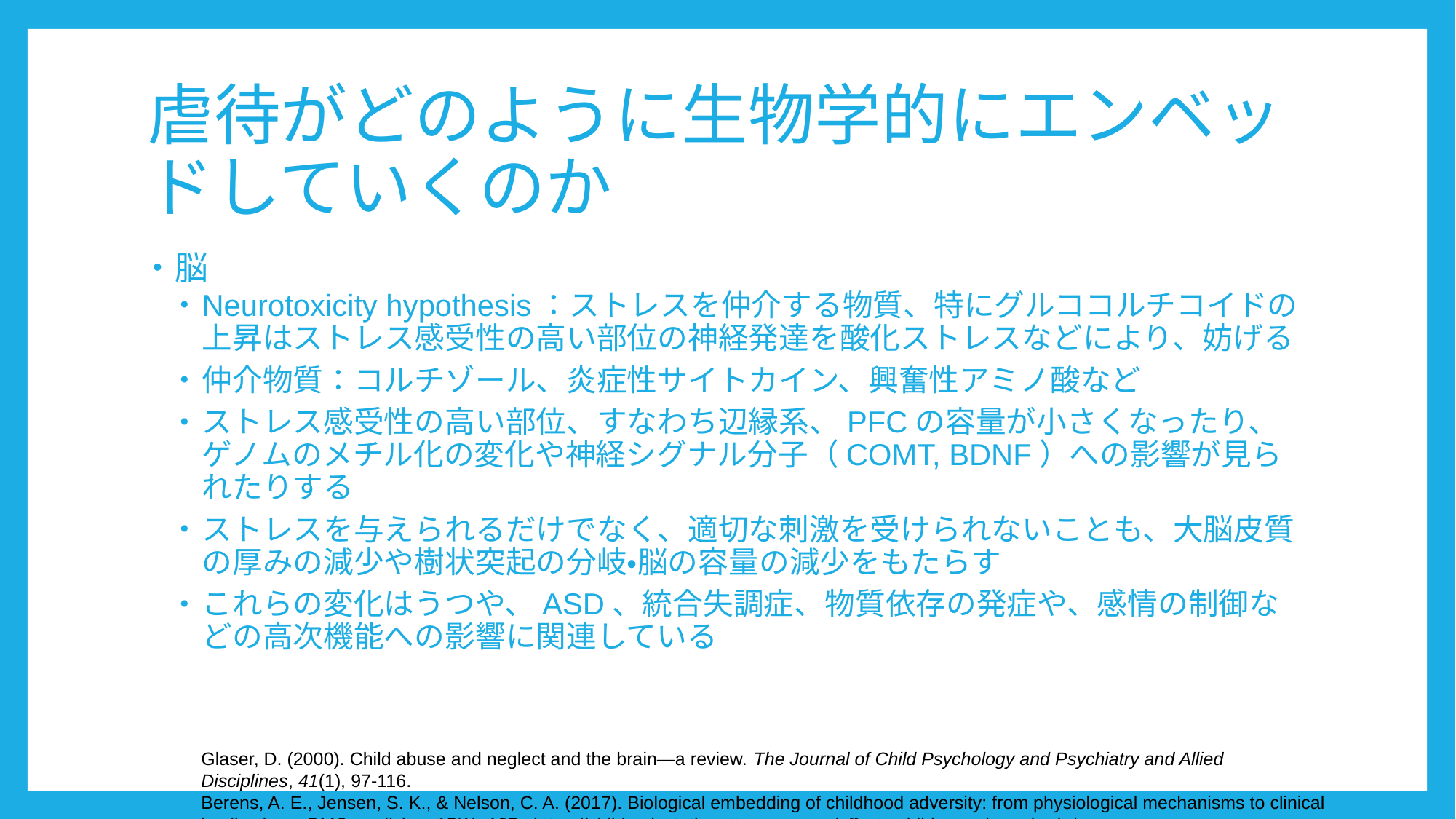

# 虐待がどのように生物学的にエンベッドしていくのか
脳
Neurotoxicity hypothesis：ストレスを仲介する物質、特にグルココルチコイドの上昇はストレス感受性の高い部位の神経発達を酸化ストレスなどにより、妨げる
仲介物質：コルチゾール、炎症性サイトカイン、興奮性アミノ酸など
ストレス感受性の高い部位、すなわち辺縁系、PFCの容量が小さくなったり、ゲノムのメチル化の変化や神経シグナル分子（COMT, BDNF）への影響が見られたりする
ストレスを与えられるだけでなく、適切な刺激を受けられないことも、大脳皮質の厚みの減少や樹状突起の分岐・脳の容量の減少をもたらす
これらの変化はうつや、ASD、統合失調症、物質依存の発症や、感情の制御などの高次機能への影響に関連している
Glaser, D. (2000). Child abuse and neglect and the brain—a review. The Journal of Child Psychology and Psychiatry and Allied Disciplines, 41(1), 97-116.
Berens, A. E., Jensen, S. K., & Nelson, C. A. (2017). Biological embedding of childhood adversity: from physiological mechanisms to clinical implications. BMC medicine, 15(1), 135.; https://childmolestationattorneys.com/effects-child-sex-abuse-brain/